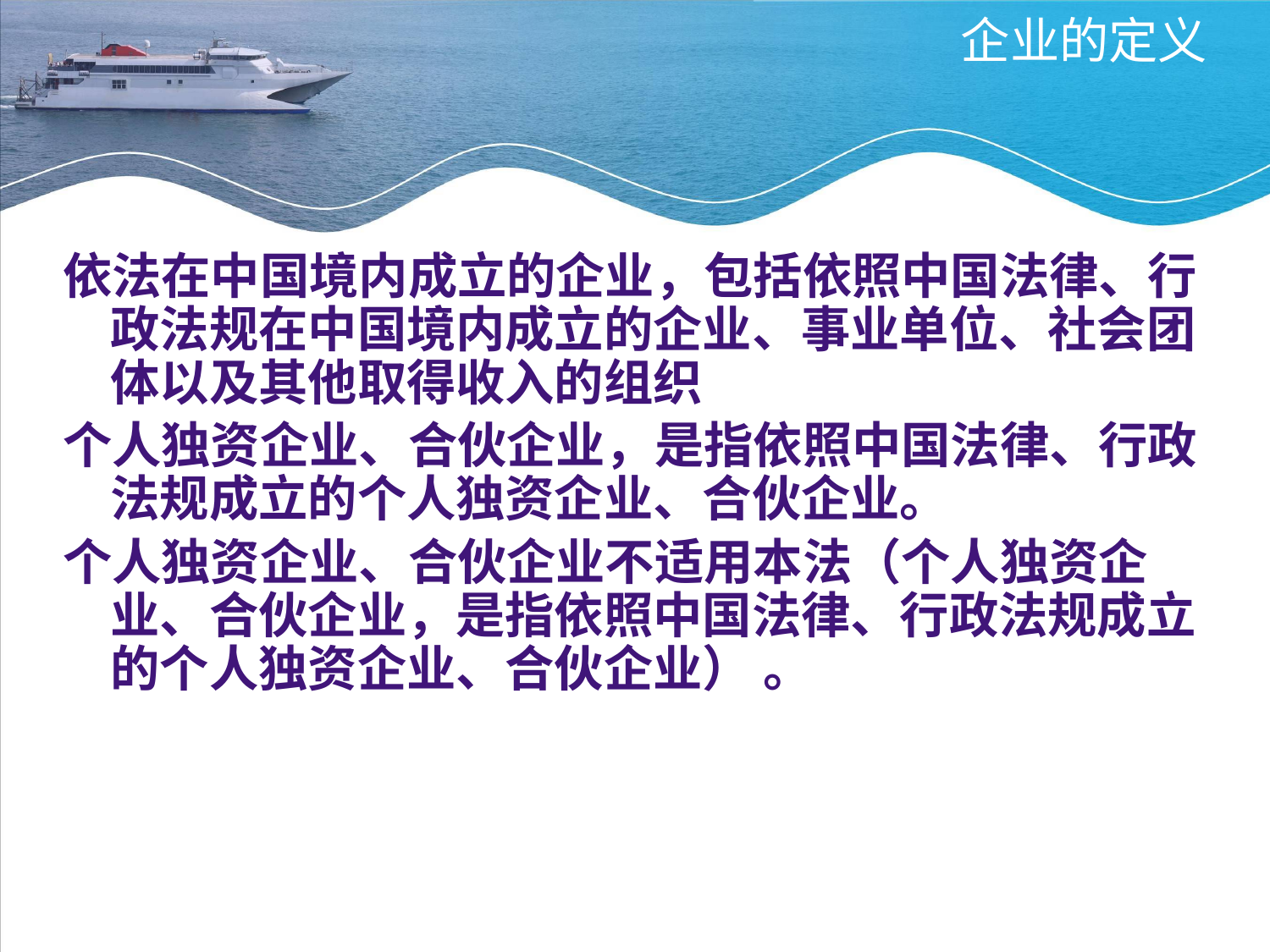

# 企业的定义
依法在中国境内成立的企业，包括依照中国法律、行政法规在中国境内成立的企业、事业单位、社会团体以及其他取得收入的组织
个人独资企业、合伙企业，是指依照中国法律、行政法规成立的个人独资企业、合伙企业。
个人独资企业、合伙企业不适用本法（个人独资企业、合伙企业，是指依照中国法律、行政法规成立的个人独资企业、合伙企业） 。